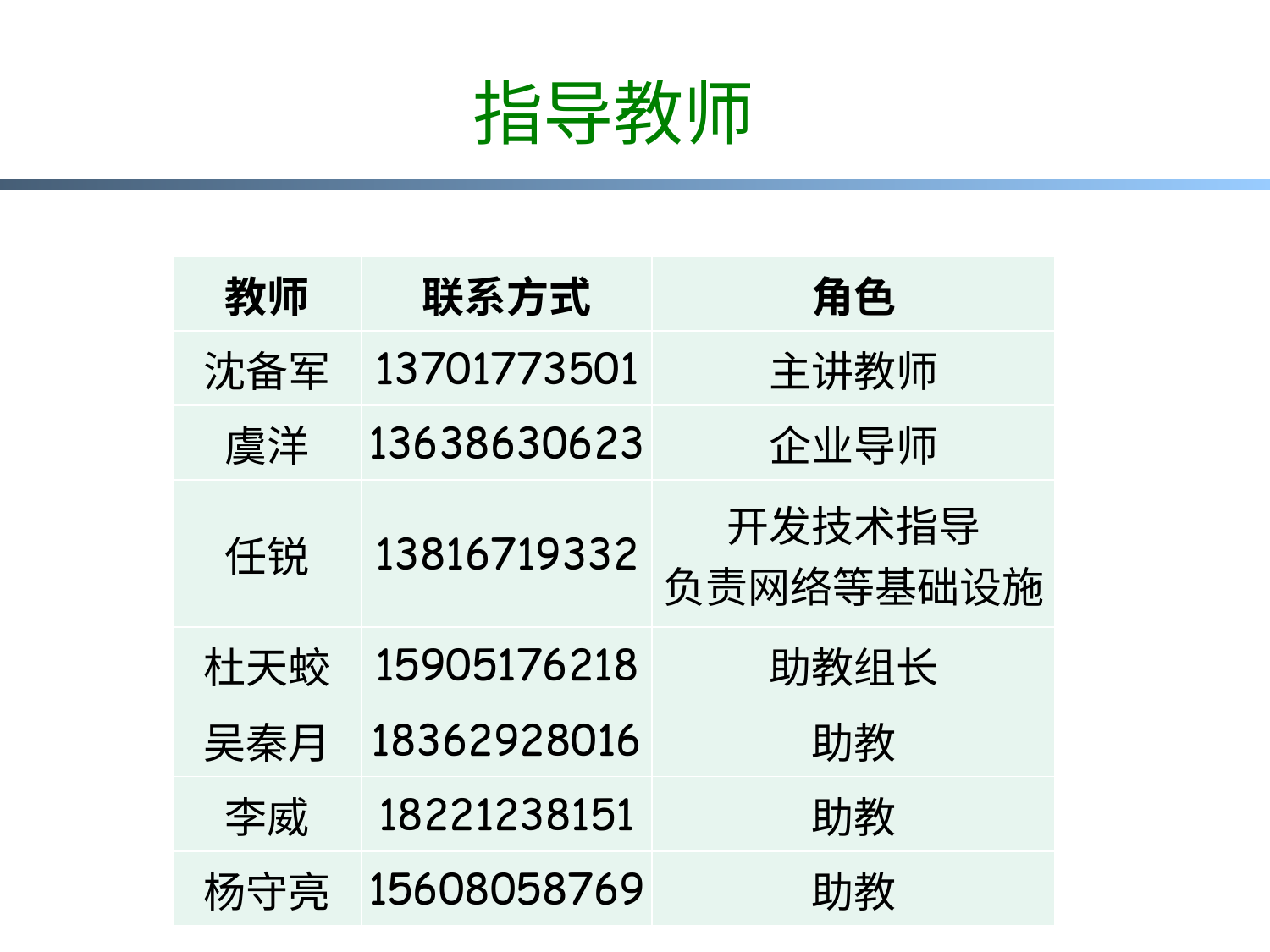

# 指导教师
| 教师 | 联系方式 | 角色 |
| --- | --- | --- |
| 沈备军 | 13701773501 | 主讲教师 |
| 虞洋 | 13638630623 | 企业导师 |
| 任锐 | 13816719332 | 开发技术指导 负责网络等基础设施 |
| 杜天蛟 | 15905176218 | 助教组长 |
| 吴秦月 | 18362928016 | 助教 |
| 李威 | 18221238151 | 助教 |
| 杨守亮 | 15608058769 | 助教 |
6